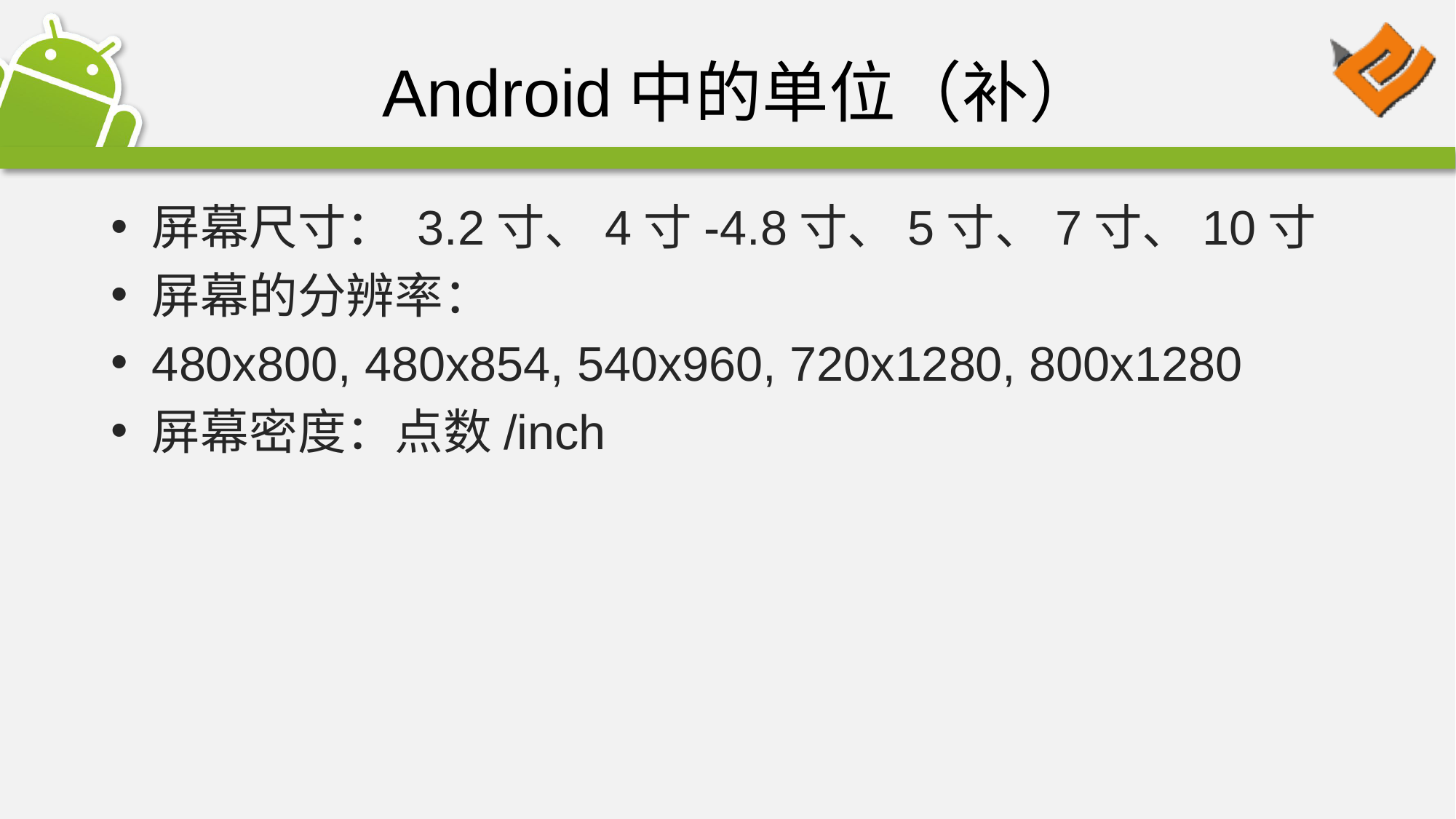

# Android中的单位（补）
屏幕尺寸： 3.2寸、4寸-4.8寸、5寸、7寸、10寸
屏幕的分辨率：
480x800, 480x854, 540x960, 720x1280, 800x1280
屏幕密度：点数/inch